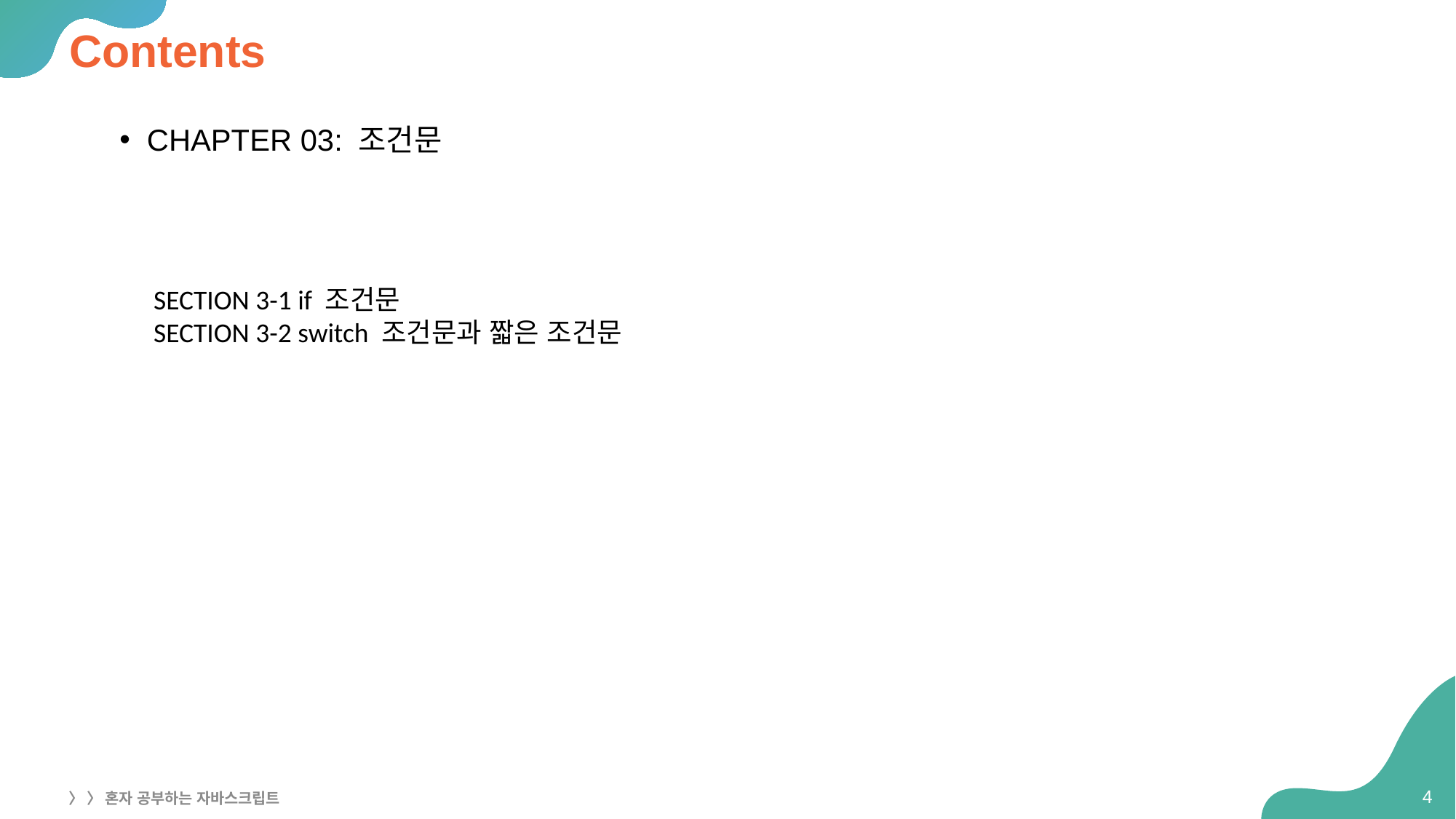

# Contents
CHAPTER 03: 조건문

SECTION 3-1 if 조건문
SECTION 3-2 switch 조건문과 짧은 조건문
4
〉 〉 혼자 공부하는 자바스크립트